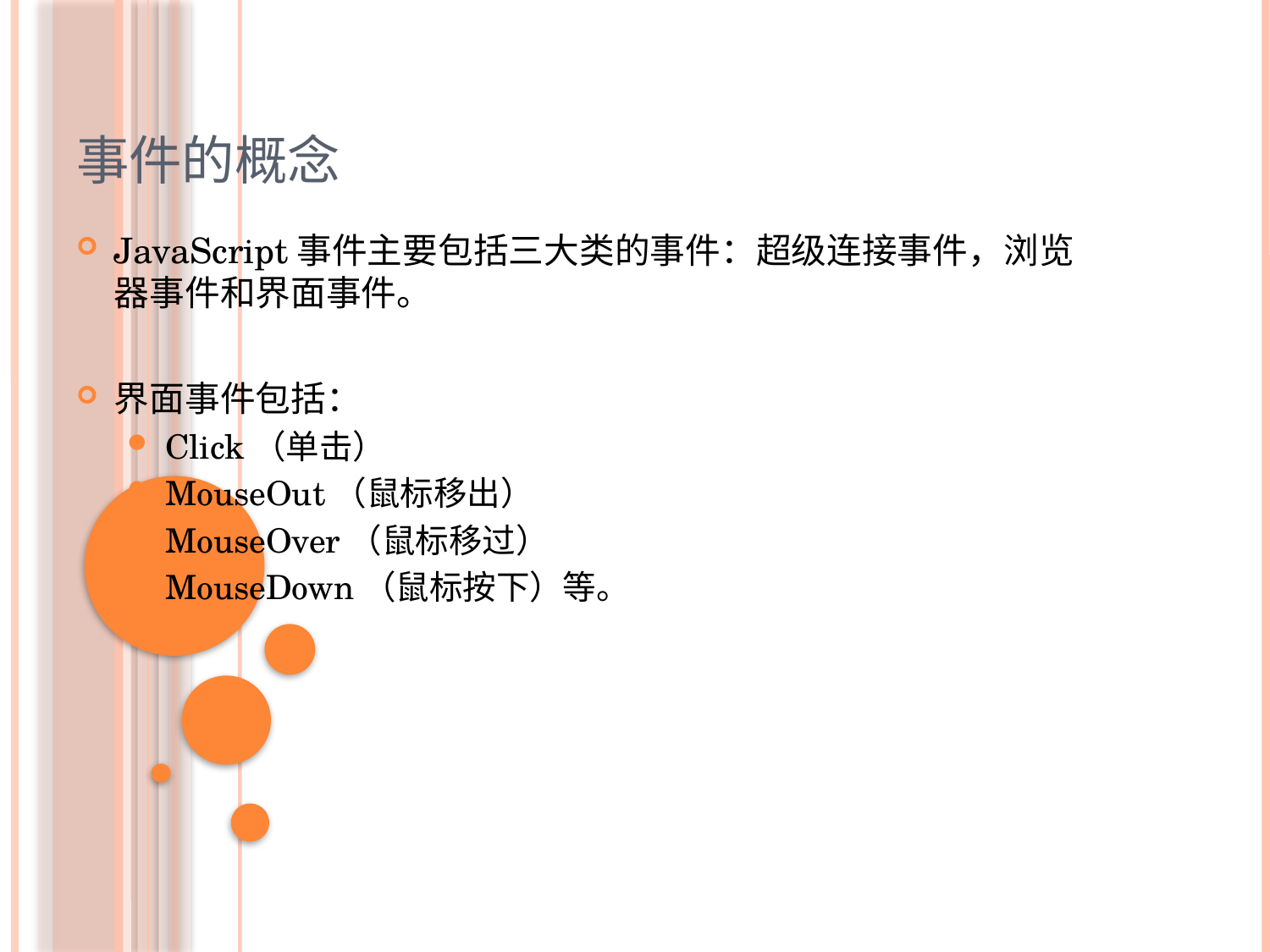

事件的概念
JavaScript事件主要包括三大类的事件：超级连接事件，浏览器事件和界面事件。

界面事件包括：
Click（单击）
MouseOut（鼠标移出）
MouseOver（鼠标移过）
MouseDown（鼠标按下）等。